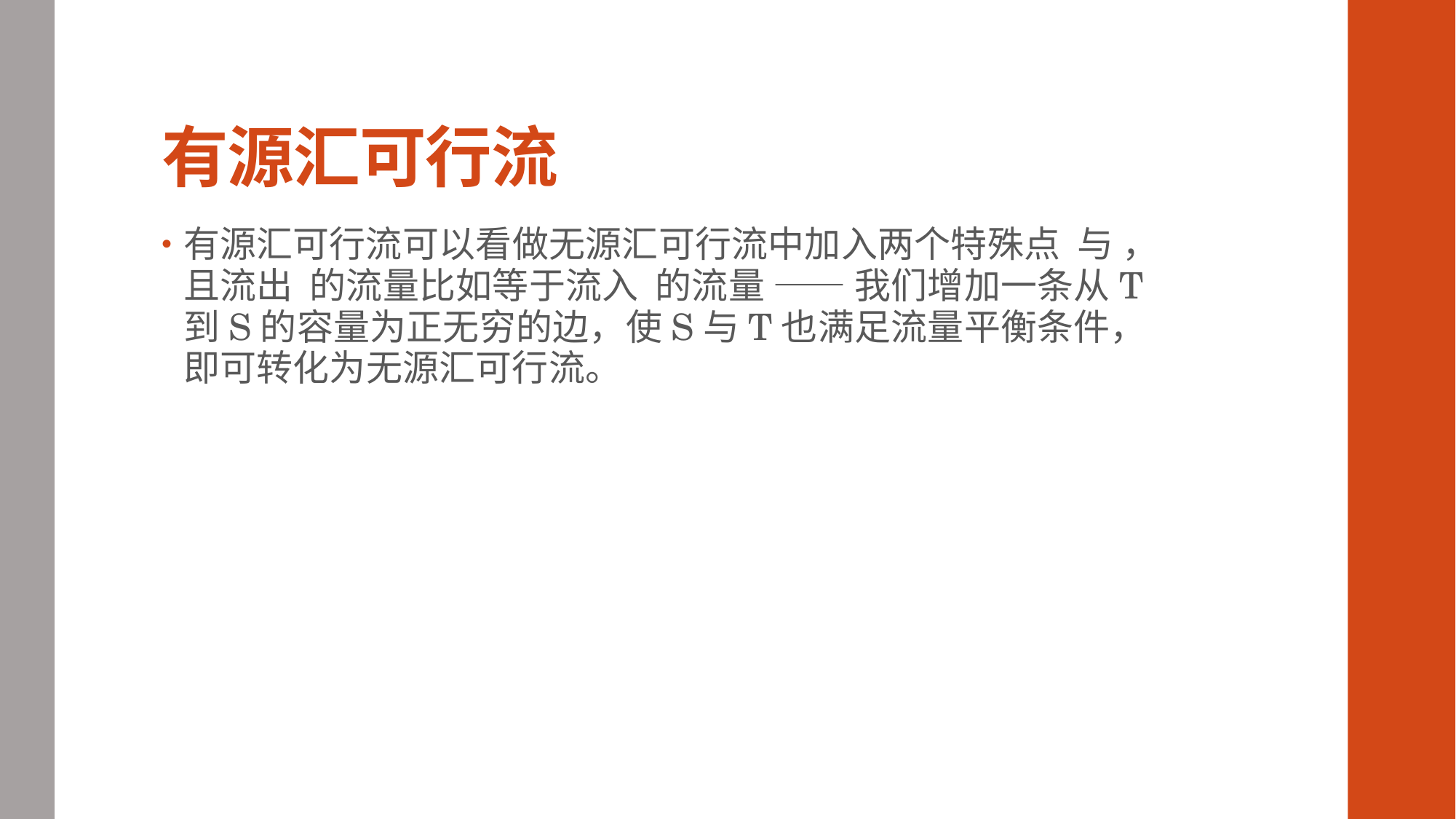

# 有源汇可行流
有源汇可行流可以看做无源汇可行流中加入两个特殊点  与 ，且流出  的流量比如等于流入  的流量 —— 我们增加一条从T到S的容量为正无穷的边，使S与T也满足流量平衡条件，即可转化为无源汇可行流。